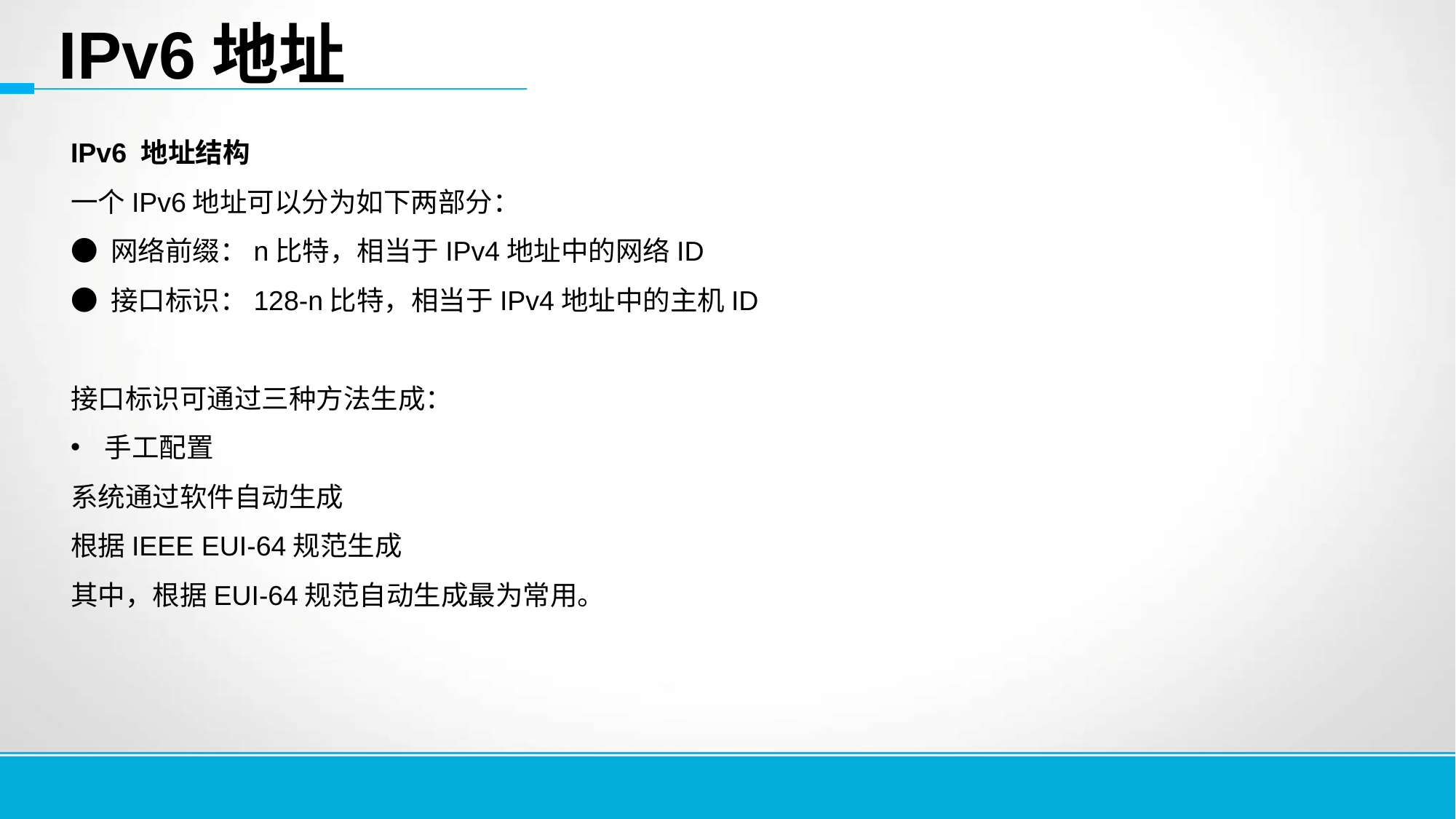

IPv6地址
IPv6 地址结构
一个IPv6地址可以分为如下两部分：
● 网络前缀：n比特，相当于IPv4地址中的网络ID
● 接口标识：128-n比特，相当于IPv4地址中的主机ID

接口标识可通过三种方法生成：
手工配置
系统通过软件自动生成
根据IEEE EUI-64规范生成
其中，根据EUI-64规范自动生成最为常用。